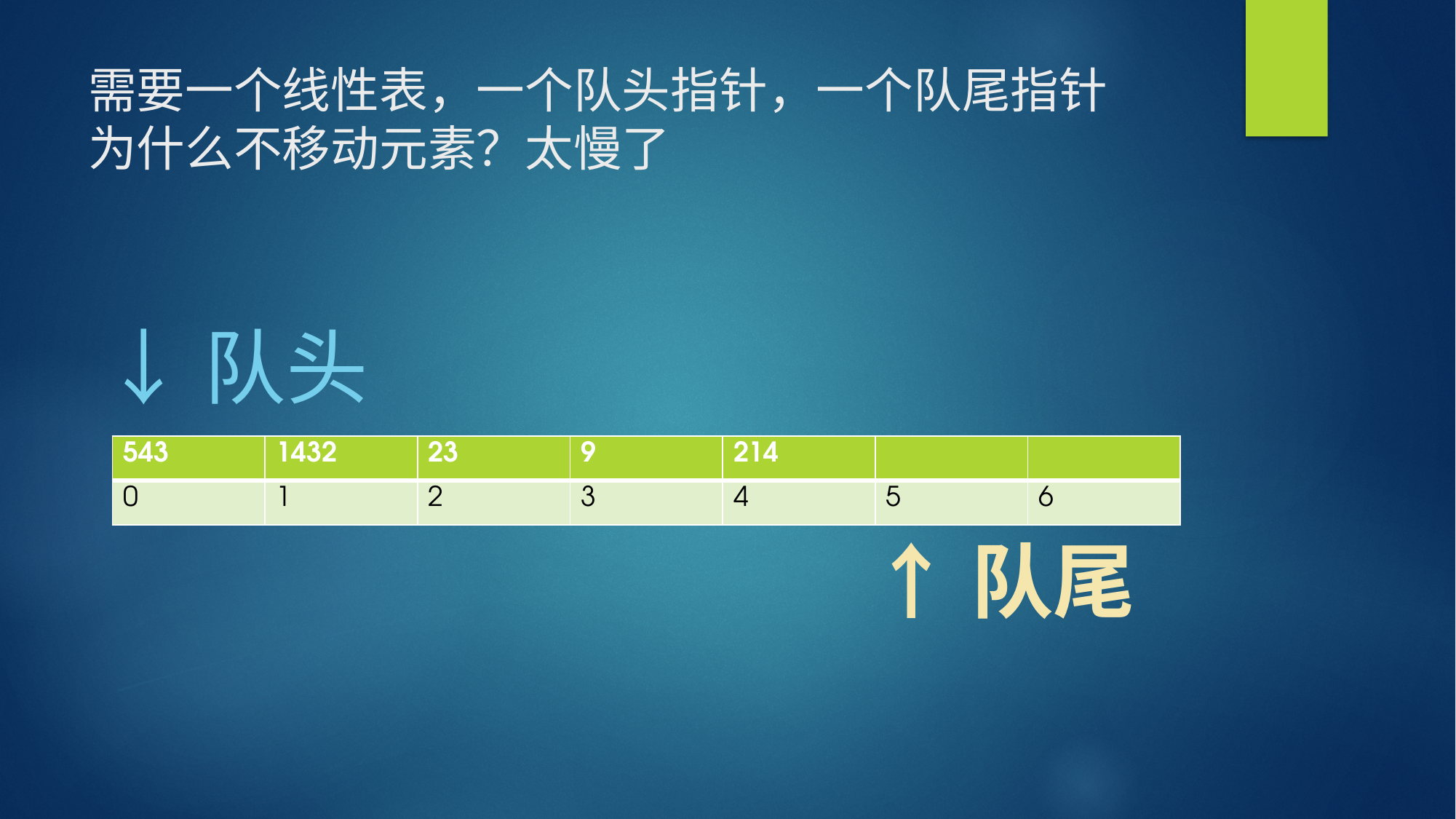

# 需要一个线性表，一个队头指针，一个队尾指针 为什么不移动元素？太慢了
↓队头
| 543 | 1432 | 23 | 9 | 214 |  |  |
| --- | --- | --- | --- | --- | --- | --- |
| 0 | 1 | 2 | 3 | 4 | 5 | 6 |
↑队尾